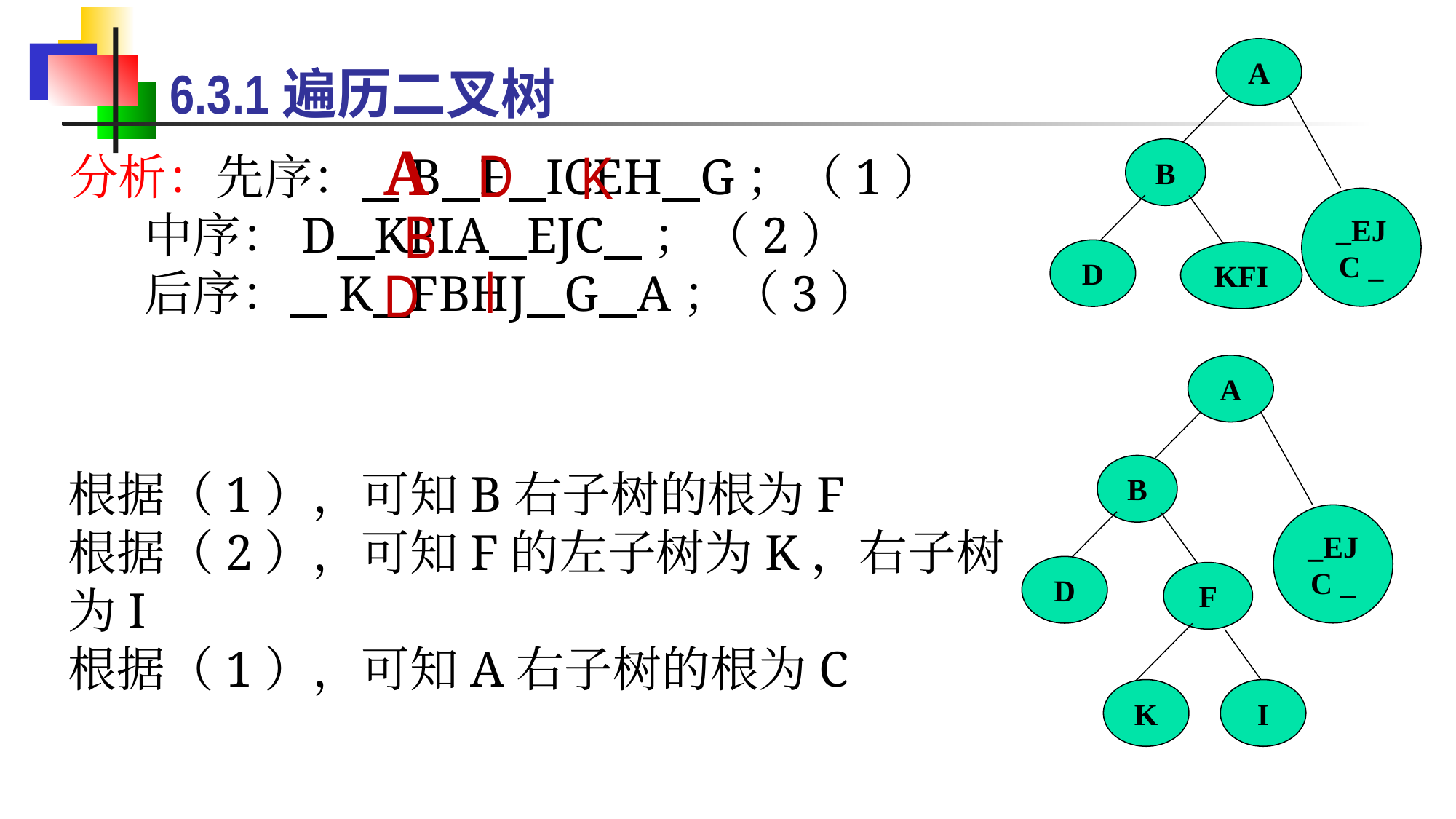

A
B
_EJC _
D
KFI
6.3.1遍历二叉树
A
D
K
# 分析：先序：   B   F   ICEH   G；（1） 中序：D   KFIA   EJC   ；（2） 后序：   K   FBHJ   G   A；（3）
B
I
D
A
B
_EJC _
D
F
根据（1），可知B右子树的根为F
根据（2），可知F的左子树为K，右子树为I
根据（1），可知A右子树的根为C
K
I